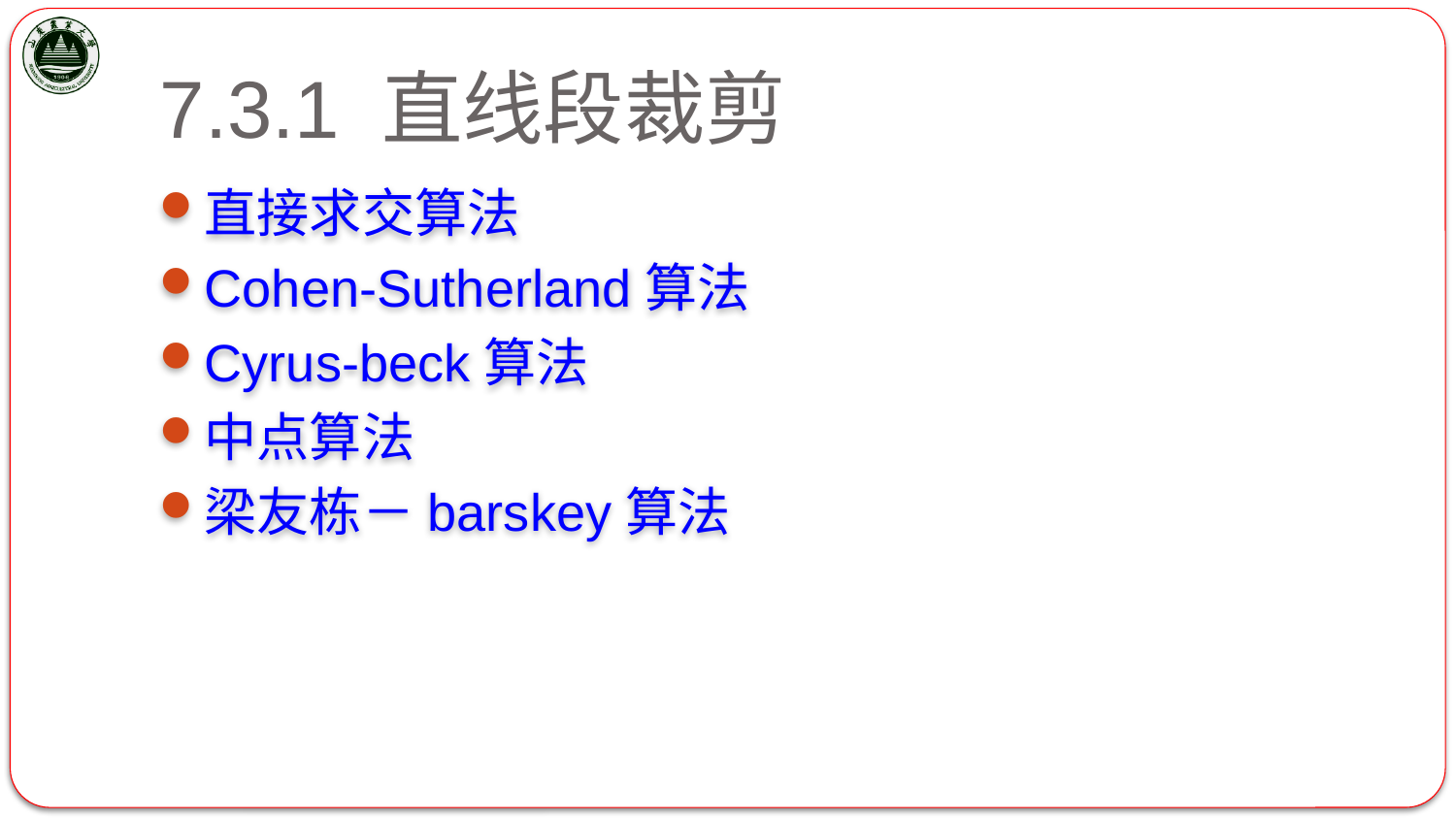

# 7.3.1 直线段裁剪
直接求交算法
Cohen-Sutherland算法
Cyrus-beck算法
中点算法
梁友栋－barskey算法